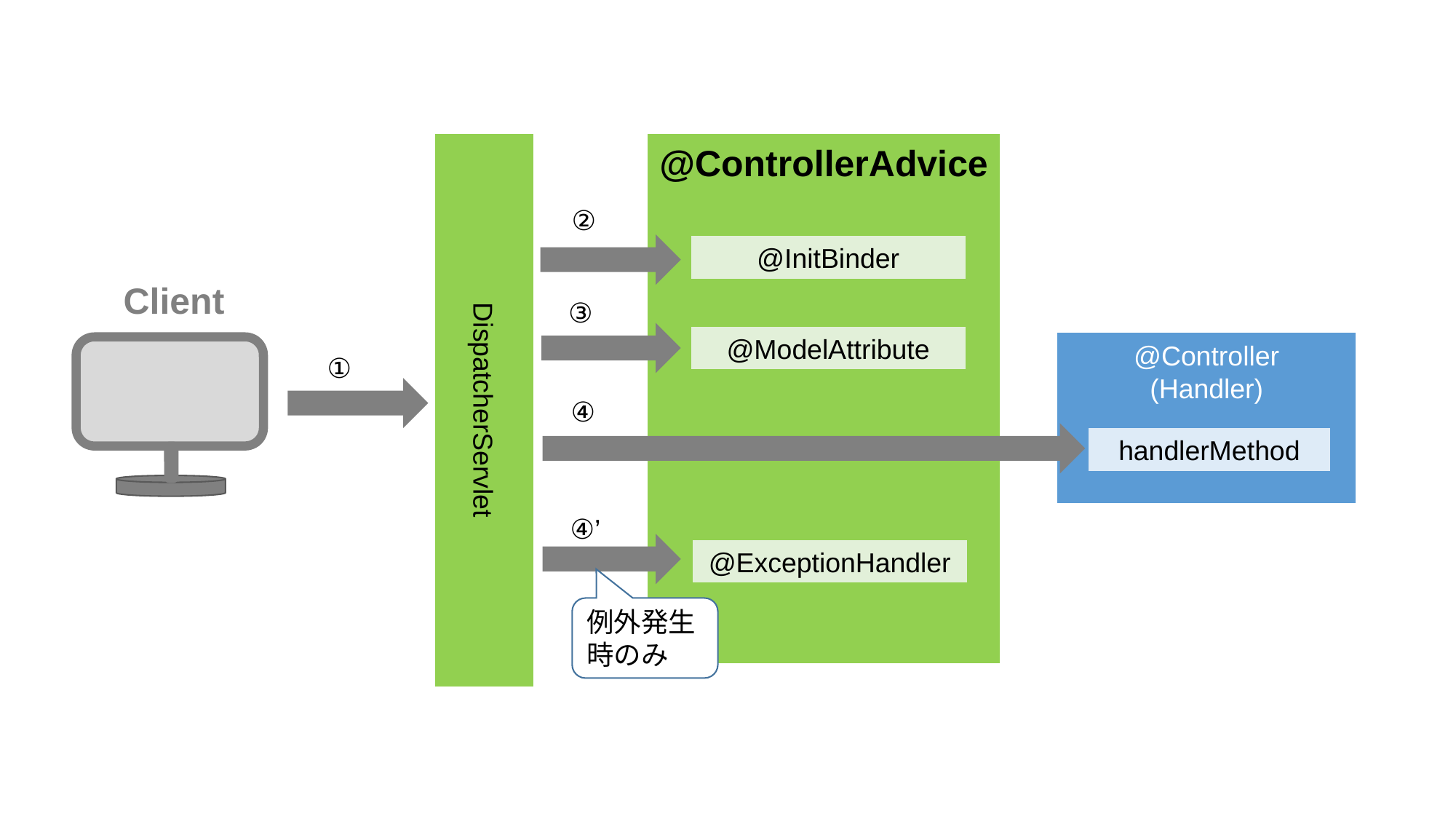

@InitBinder
DispatcherServlet
@ControllerAdvice
②
@ModelAttribute

Client
③

handlerMethod
@Controller
(Handler)

①

④
@ExceptionHandler

④’

例外発生時のみ